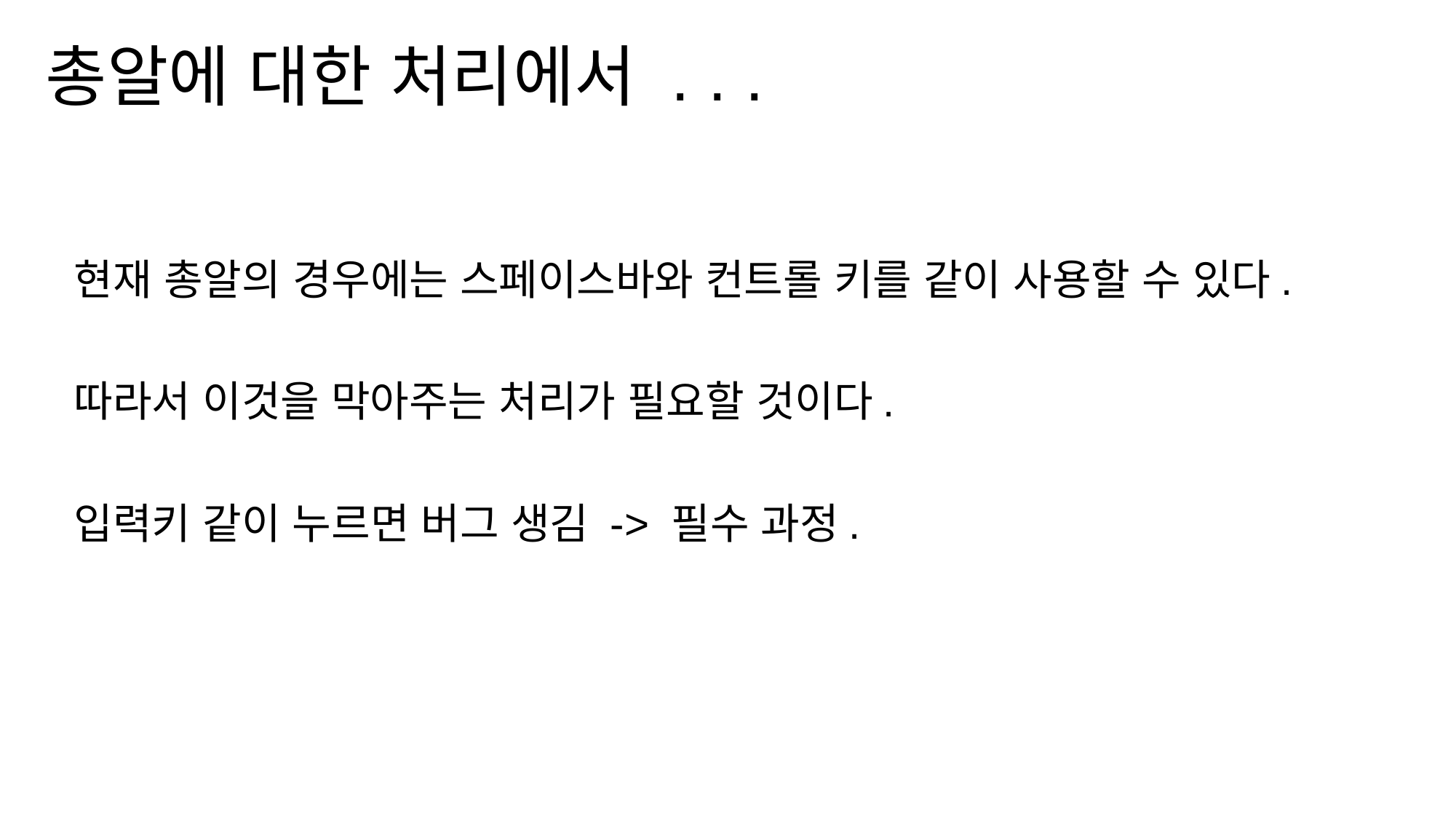

# 총알에 대한 처리에서 . . .

현재 총알의 경우에는 스페이스바와 컨트롤 키를 같이 사용할 수 있다.

따라서 이것을 막아주는 처리가 필요할 것이다.

입력키 같이 누르면 버그 생김 -> 필수 과정.